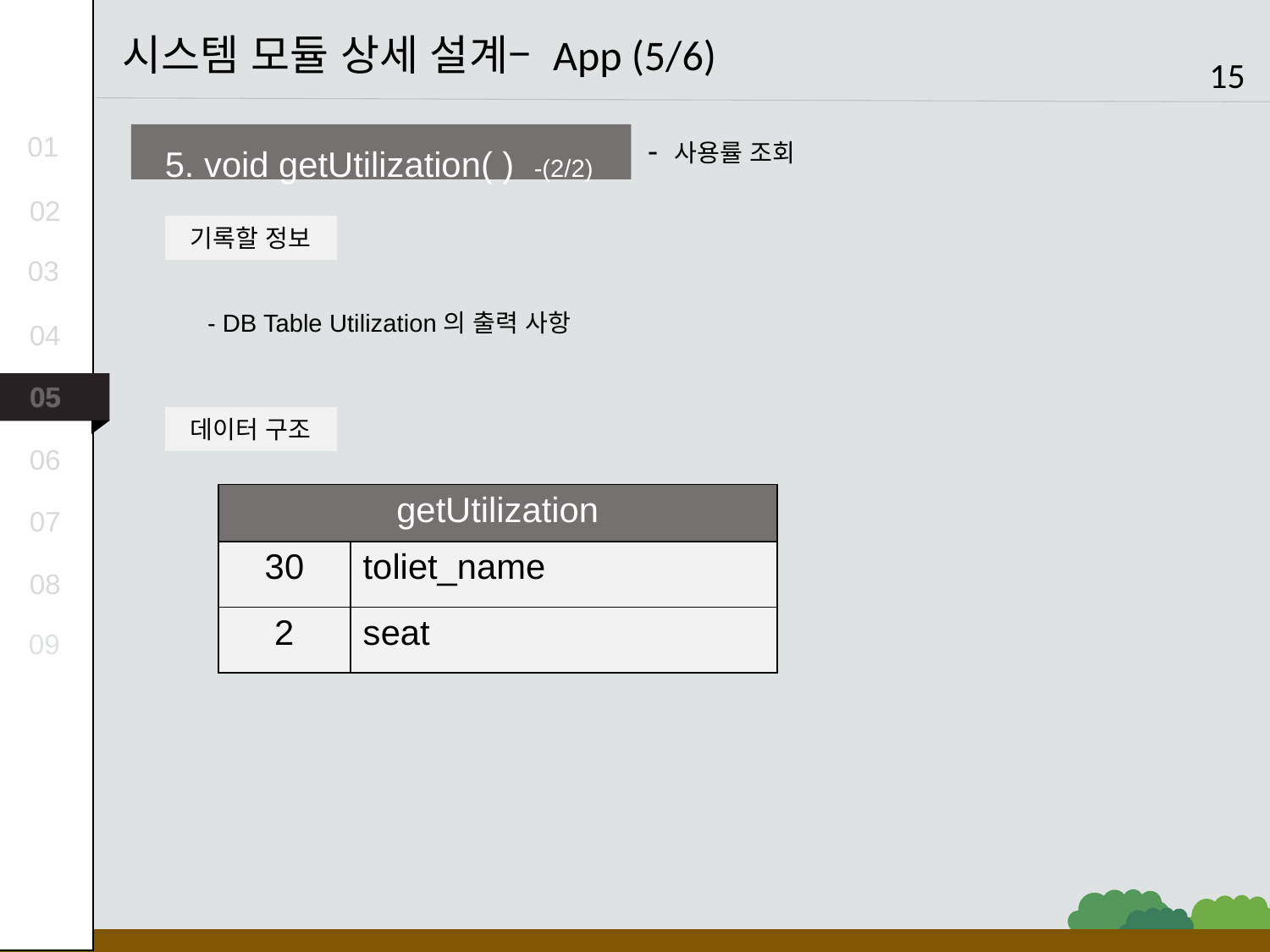

시스템 모듈 상세 설계– App (5/6)

15
5. void getUtilization( )  -(2/2)

기록할 정보
- DB Table Utilization의 출력 사항
데이터 구조
01
- 사용률 조회
02
03

04
05

06
| getUtilization |  |
| --- | --- |
| 30 | toliet\_name |
| 2 | seat |
07
08
09